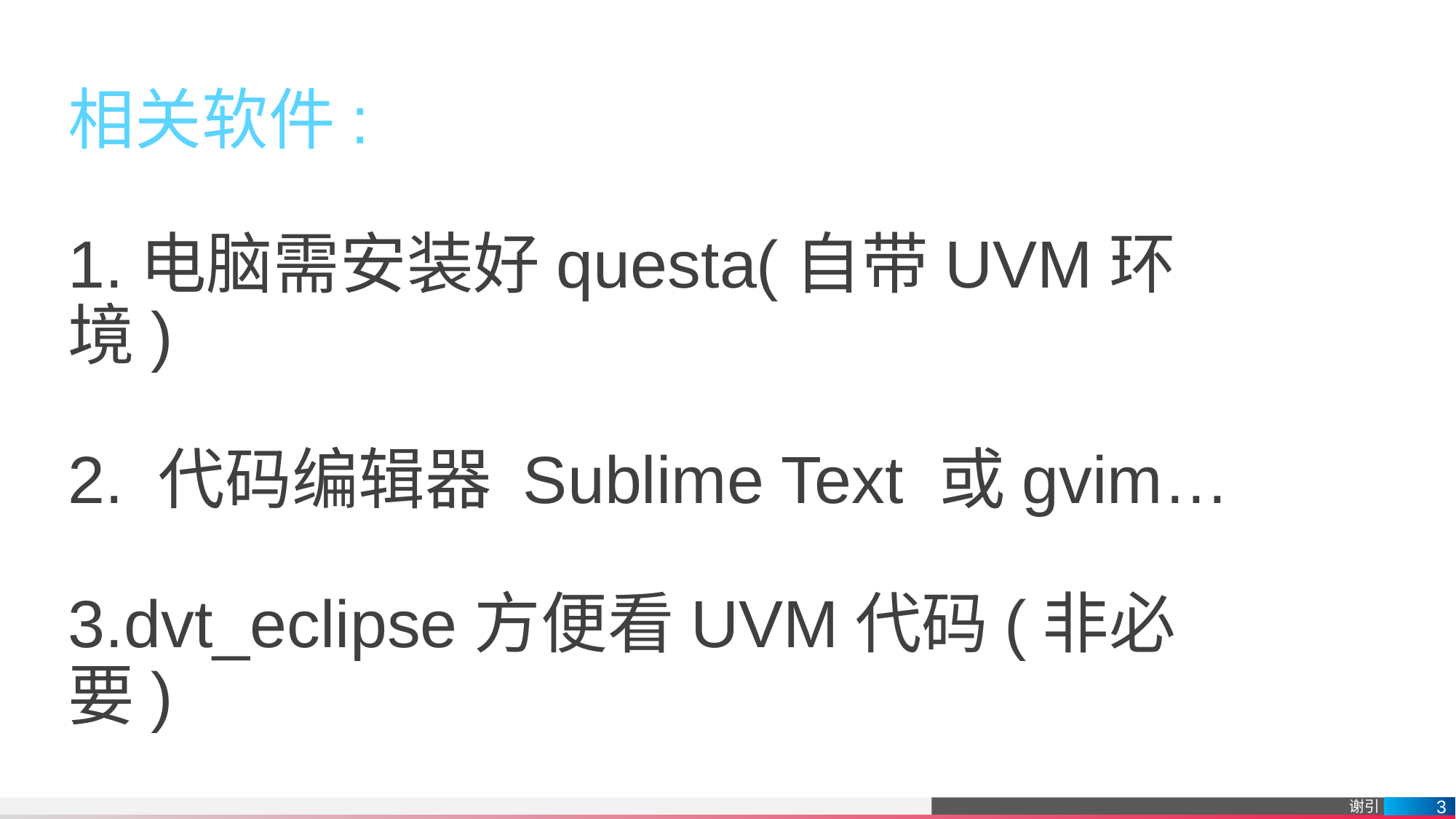

# 相关软件: 1.电脑需安装好questa(自带UVM环境) 2. 代码编辑器 Sublime Text 或gvim… 3.dvt_eclipse方便看UVM代码(非必要)
3